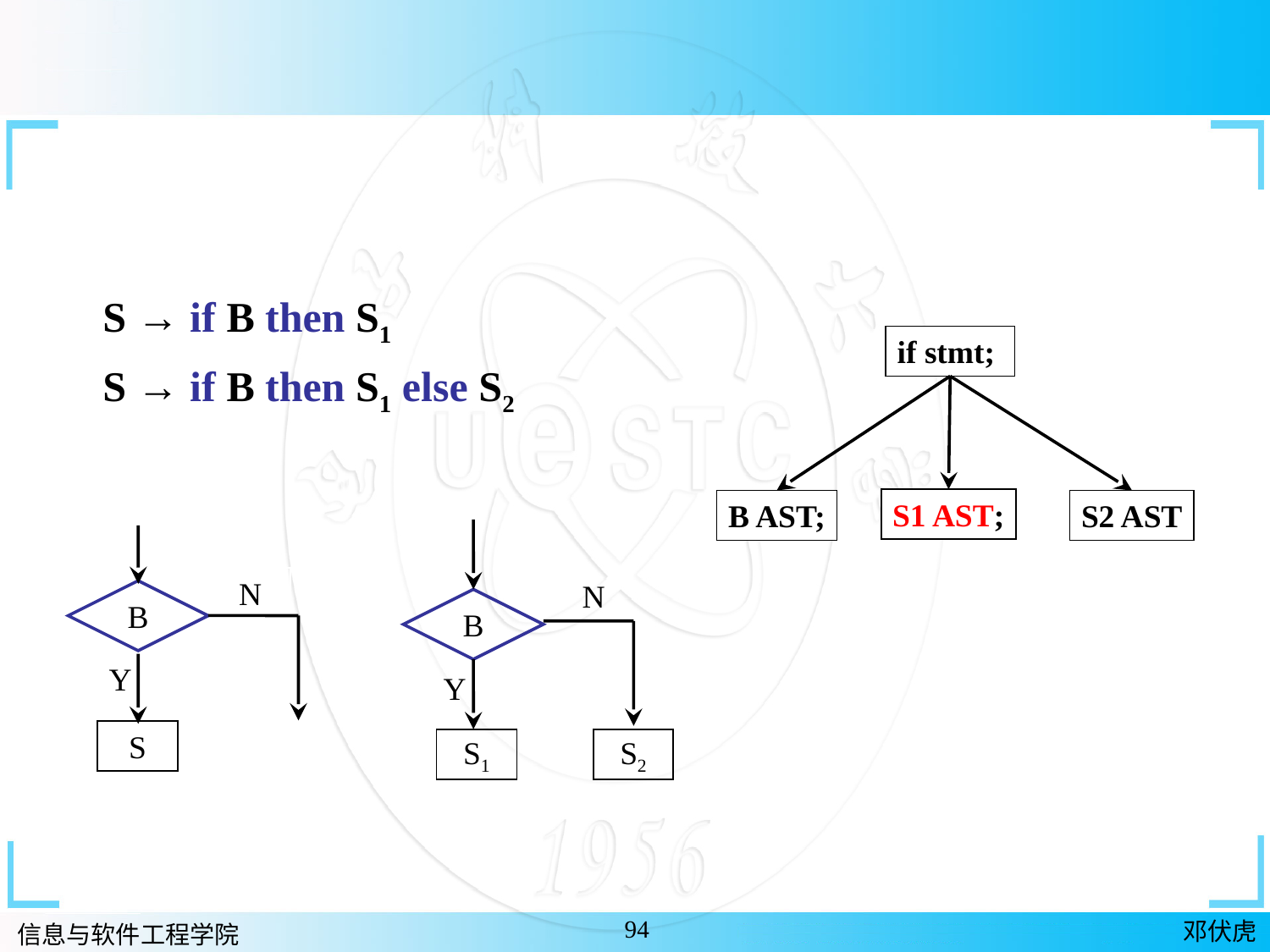

S → if B then S1
     S → if B then S1 else S2

if stmt;
S1 AST;
B AST;
S2 AST

N
B

Y
S1
S2

N
B

Y

S
94
邓伏虎
信息与软件工程学院